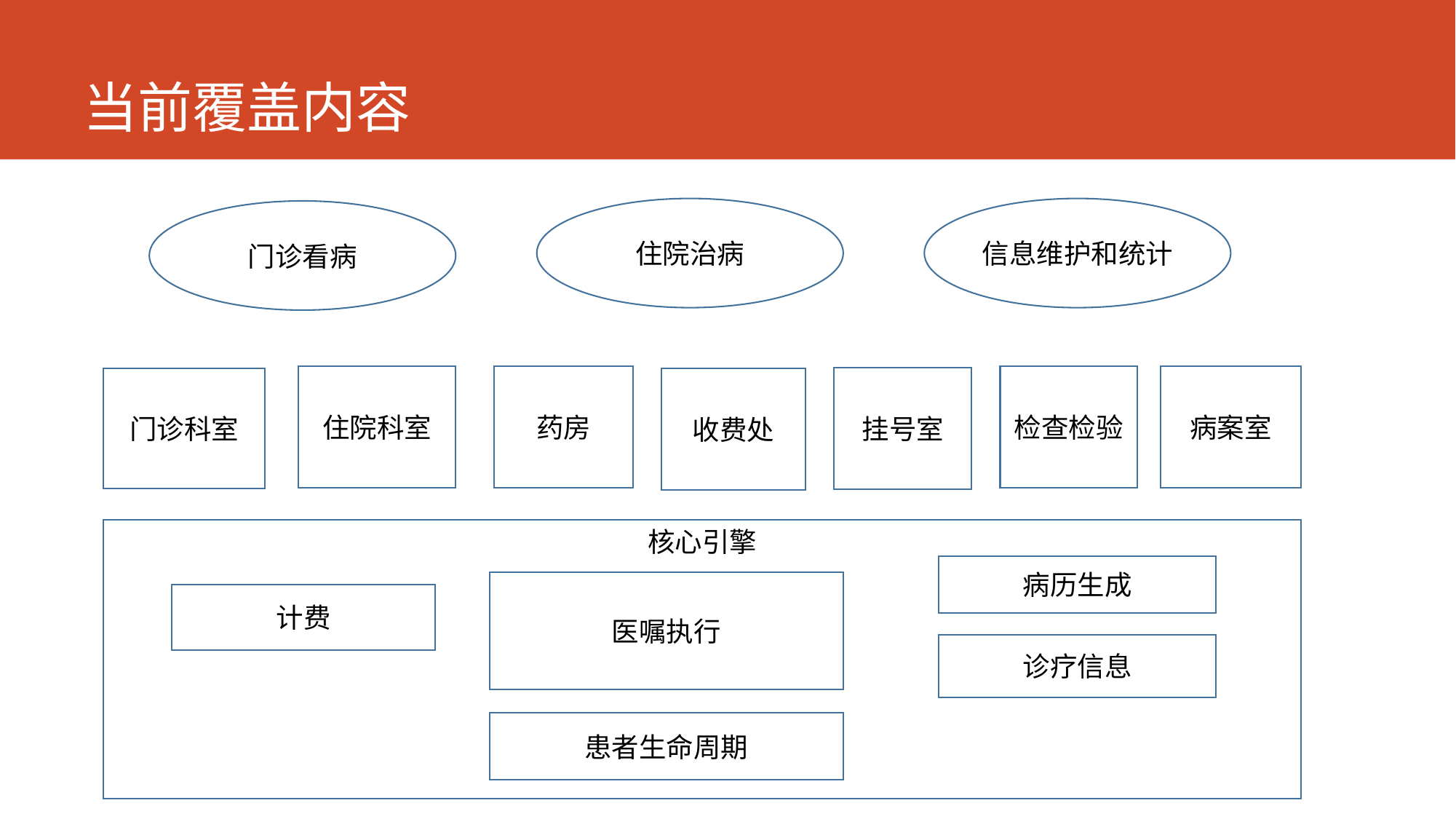

# 当前覆盖内容
住院治病
信息维护和统计
门诊看病
住院科室
药房
检查检验
病案室
挂号室
门诊科室
收费处
核心引擎
病历生成
医嘱执行
计费
诊疗信息
患者生命周期